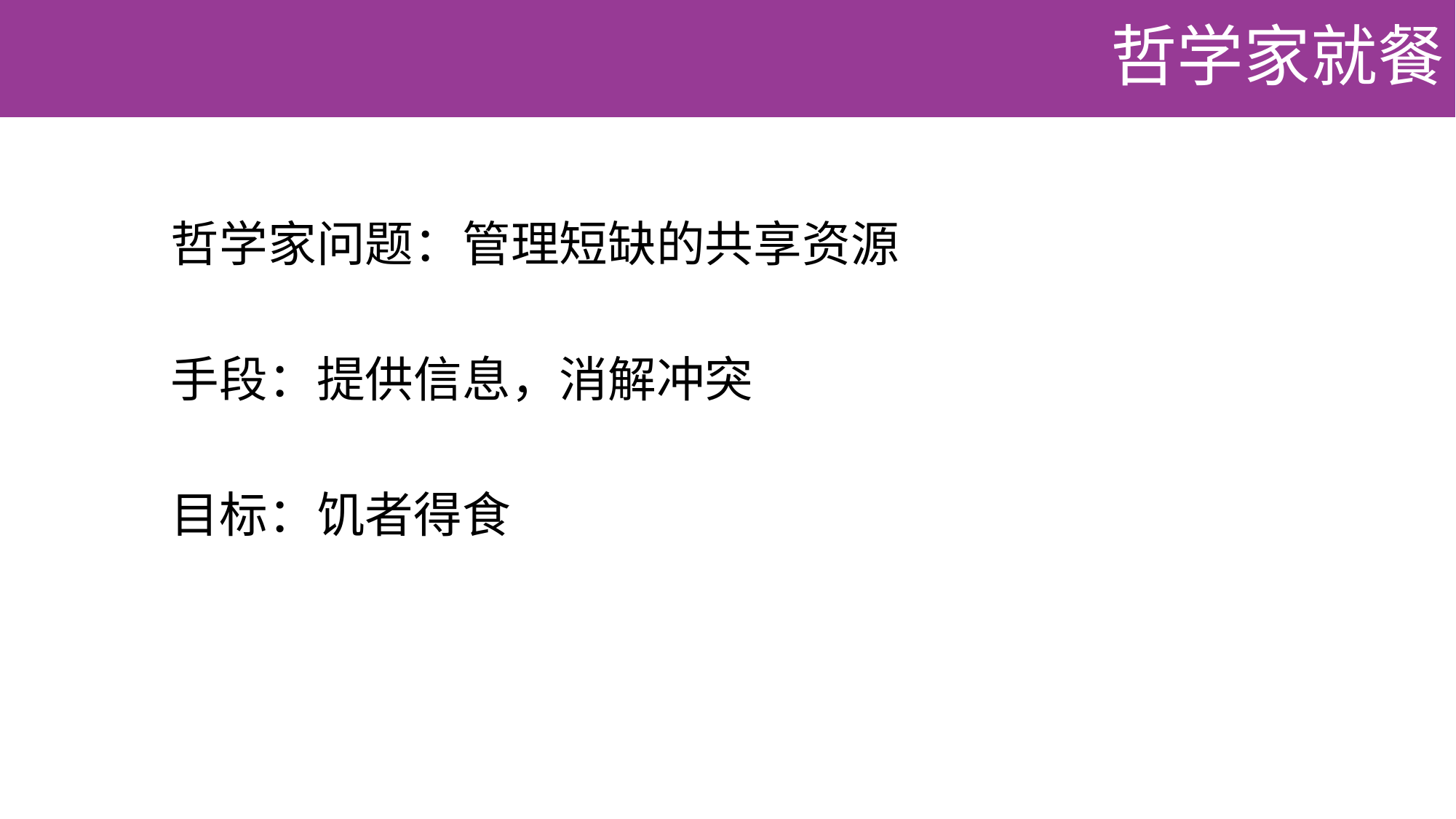

哲学家就餐
哲学家问题：管理短缺的共享资源

手段：提供信息，消解冲突

目标：饥者得食